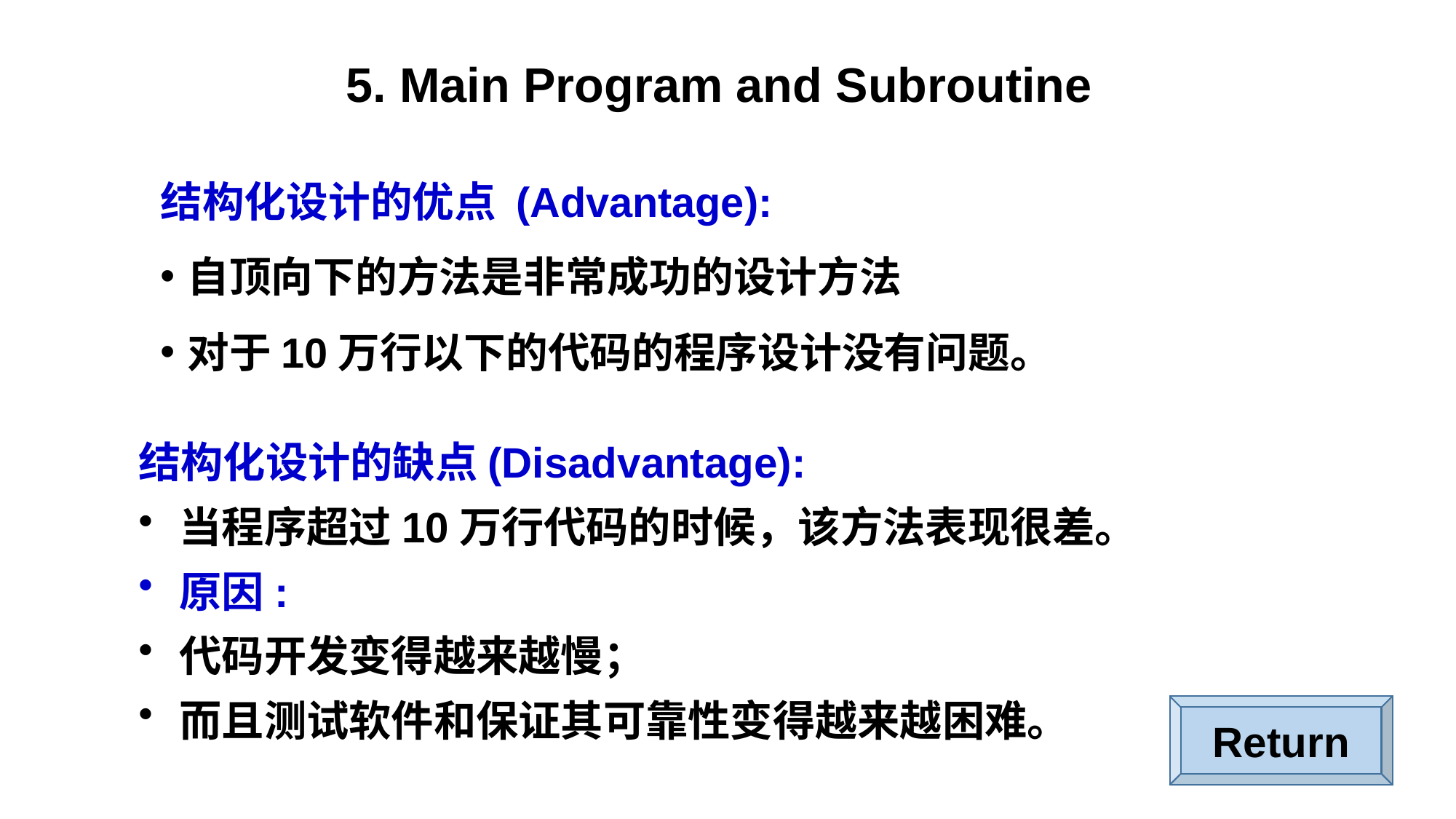

5. Main Program and Subroutine
结构化设计的优点 (Advantage):
自顶向下的方法是非常成功的设计方法
对于10万行以下的代码的程序设计没有问题。
结构化设计的缺点(Disadvantage):
当程序超过10万行代码的时候，该方法表现很差。
原因:
代码开发变得越来越慢；
而且测试软件和保证其可靠性变得越来越困难。
Return